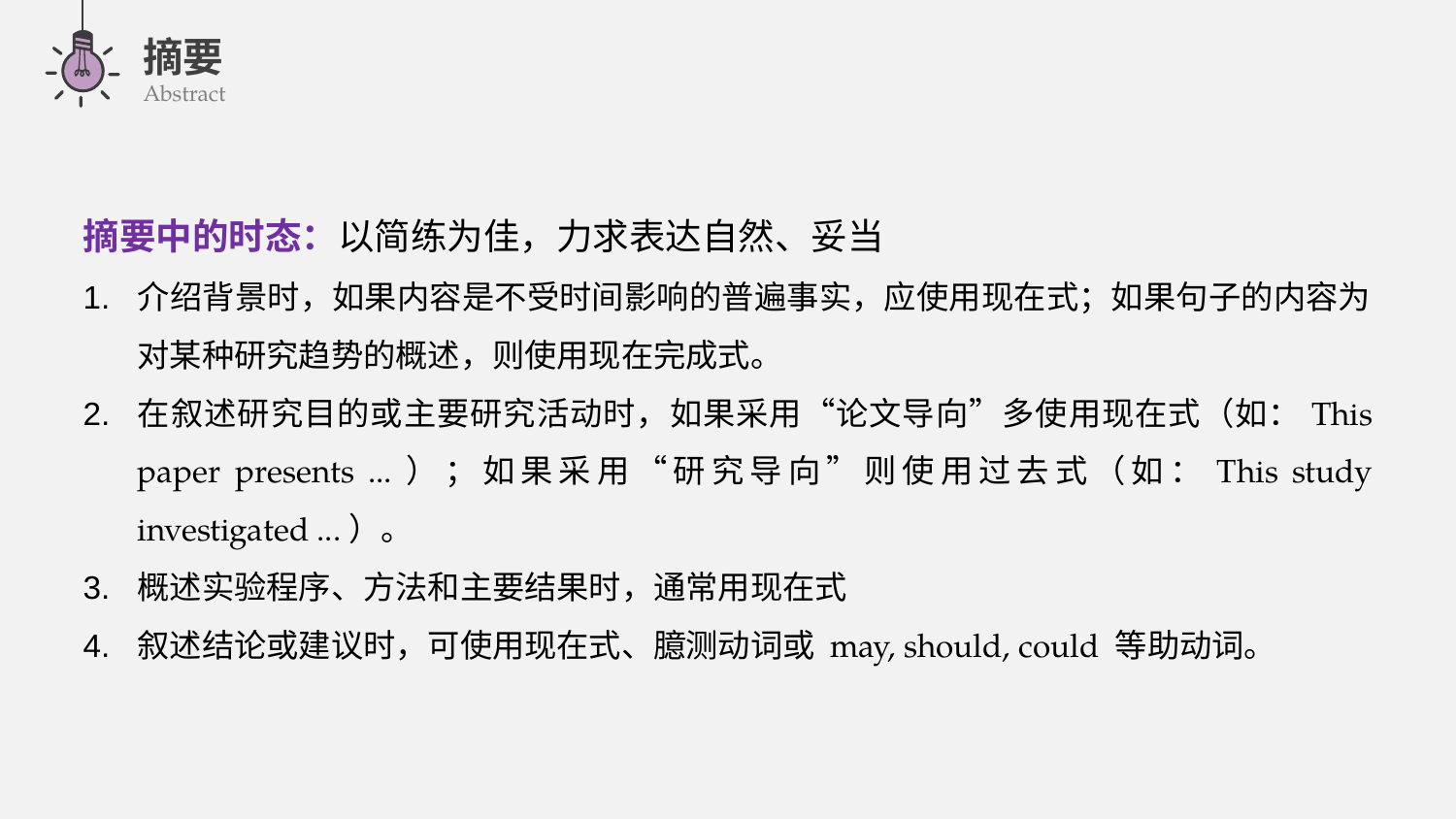

摘要
Abstract
摘要中的时态：以简练为佳，力求表达自然、妥当
介绍背景时，如果内容是不受时间影响的普遍事实，应使用现在式；如果句子的内容为对某种研究趋势的概述，则使用现在完成式。
在叙述研究目的或主要研究活动时，如果采用“论文导向”多使用现在式（如：This paper presents ...）；如果采用“研究导向”则使用过去式（如：This study investigated ...）。
概述实验程序、方法和主要结果时，通常用现在式
叙述结论或建议时，可使用现在式、臆测动词或 may, should, could 等助动词。